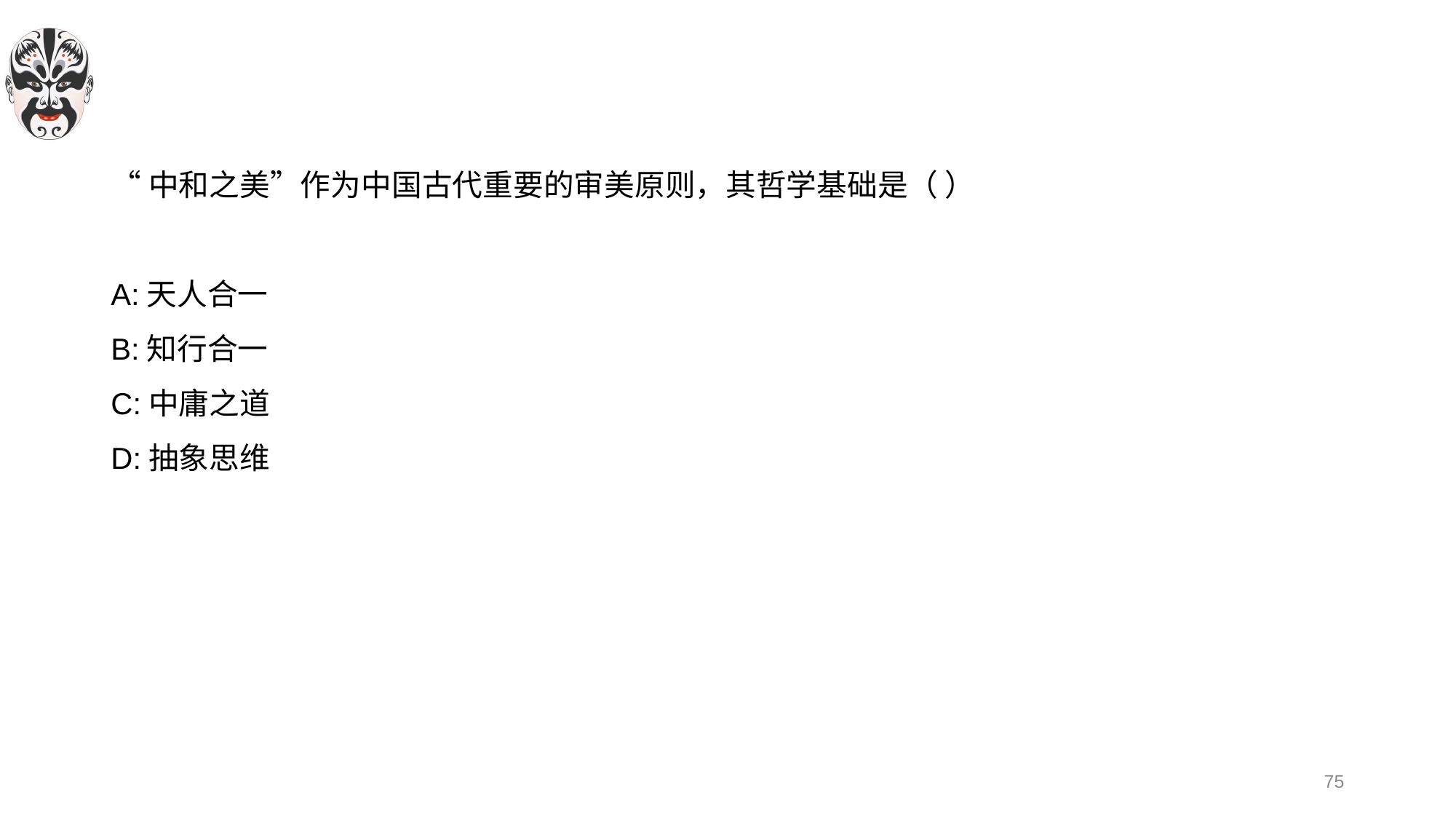

#
“中和之美”作为中国古代重要的审美原则，其哲学基础是（ ）

A:天人合一
B:知行合一
C:中庸之道
D:抽象思维

75